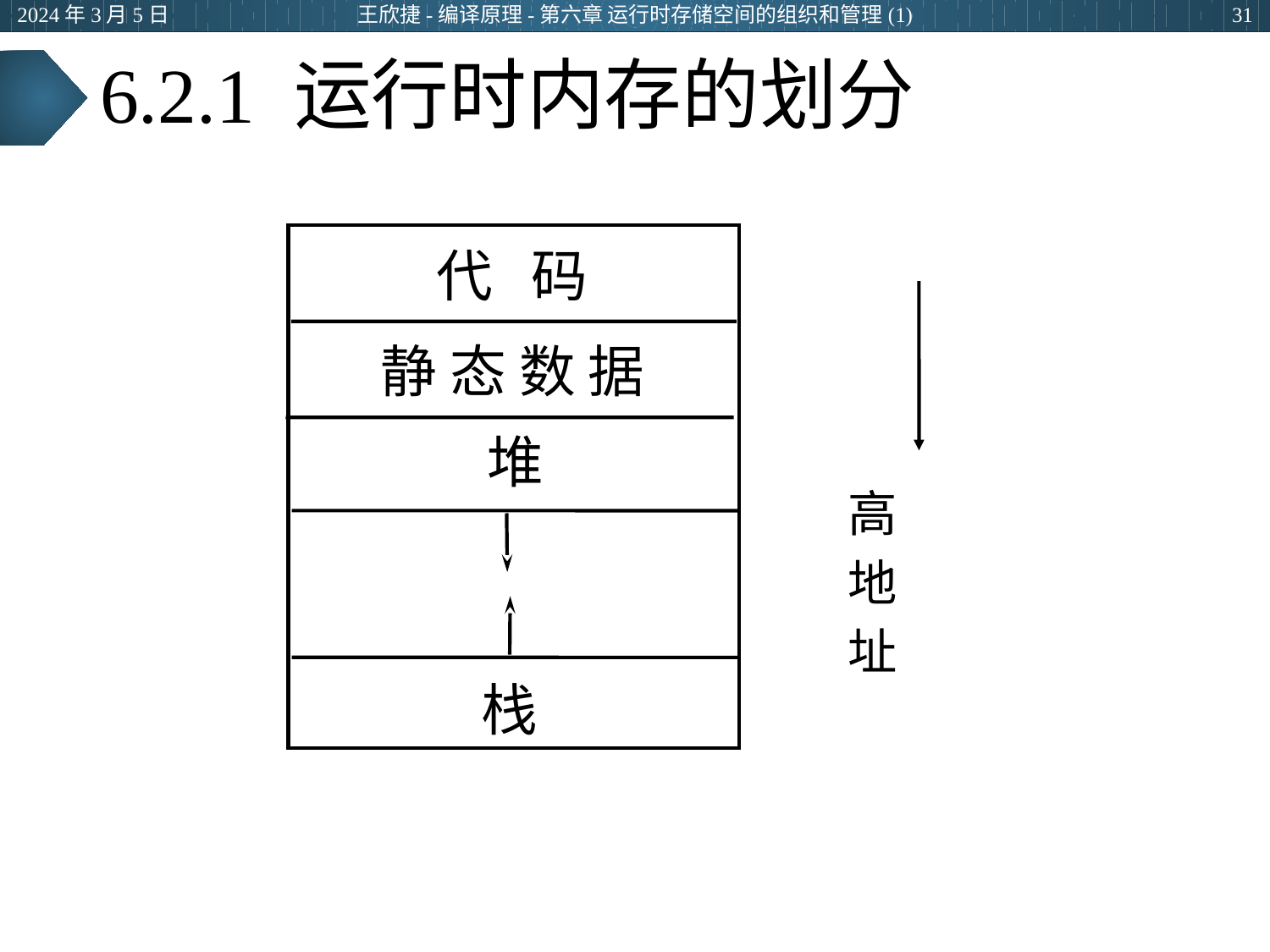

王欣捷-编译原理-第六章 运行时存储空间的组织和管理(1)
2024年3月5日
31
# 6.2.1 运行时内存的划分

代   码

静 态 数 据
堆

栈

高
地
址